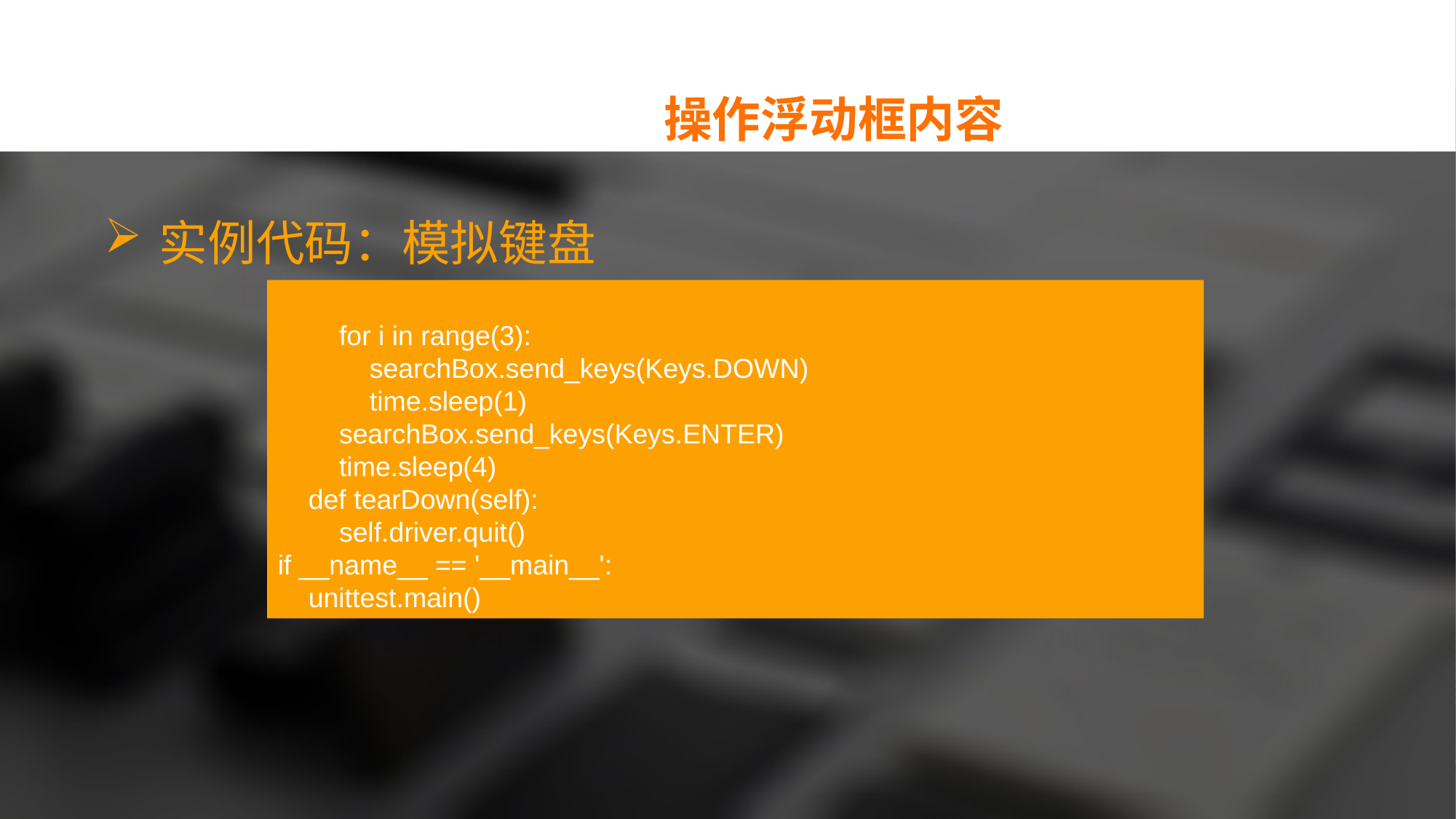

操作浮动框内容
实例代码：模拟键盘

        for i in range(3):
            searchBox.send_keys(Keys.DOWN)
            time.sleep(1)
        searchBox.send_keys(Keys.ENTER)
        time.sleep(4)
    def tearDown(self):
        self.driver.quit()
if __name__ == '__main__':
    unittest.main()